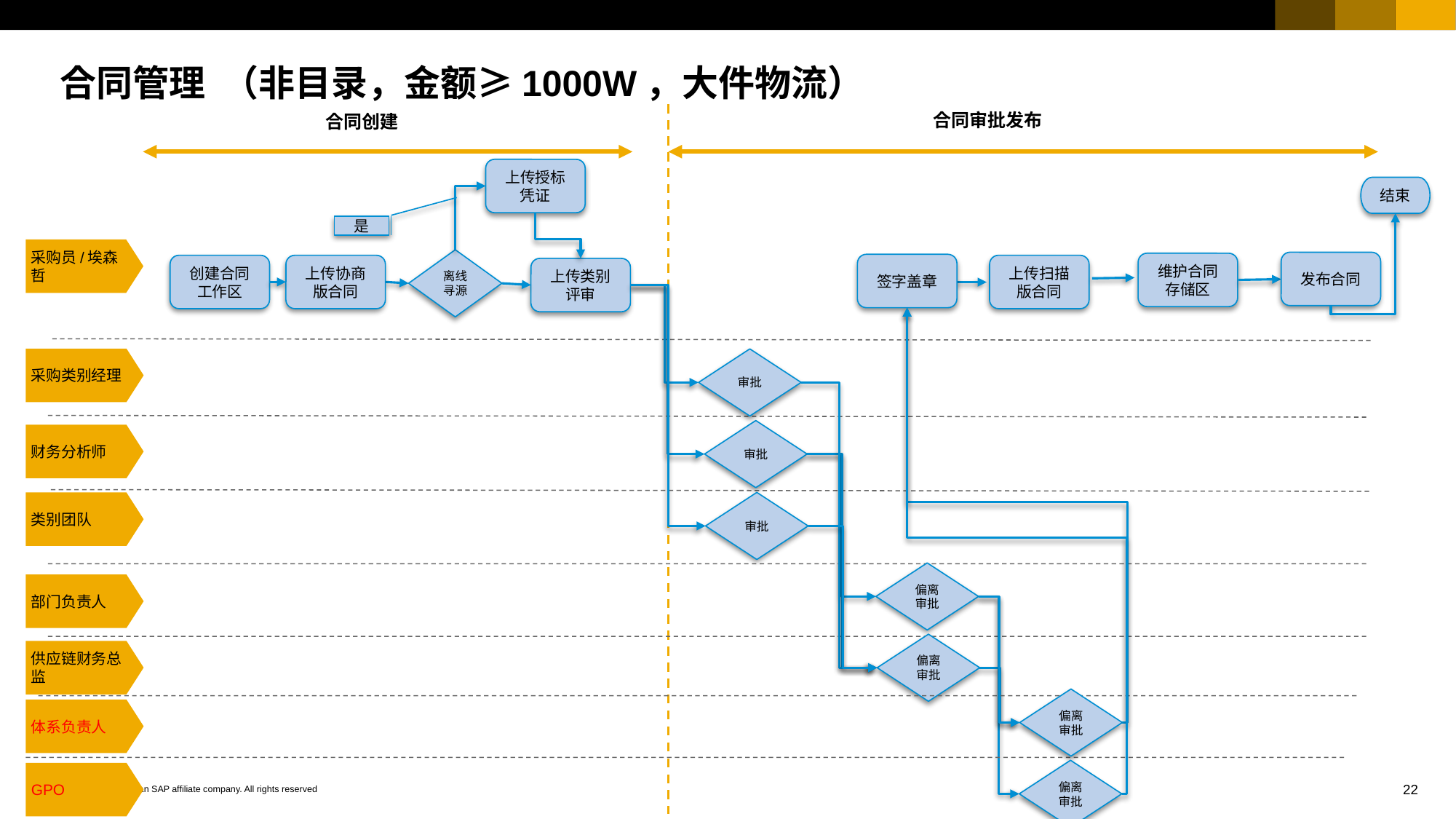

# 合同管理  （非目录，金额≥1000W，大件物流）
合同审批发布
合同创建
上传授标凭证
结束
是
采购员/埃森哲
离线寻源
发布合同
维护合同存储区
签字盖章
创建合同工作区
上传协商版合同
上传扫描版合同
上传类别评审

采购类别经理
审批

审批
财务分析师

审批
类别团队
偏离审批

部门负责人
偏离审批

供应链财务总监
偏离审批

体系负责人

偏离审批
GPO